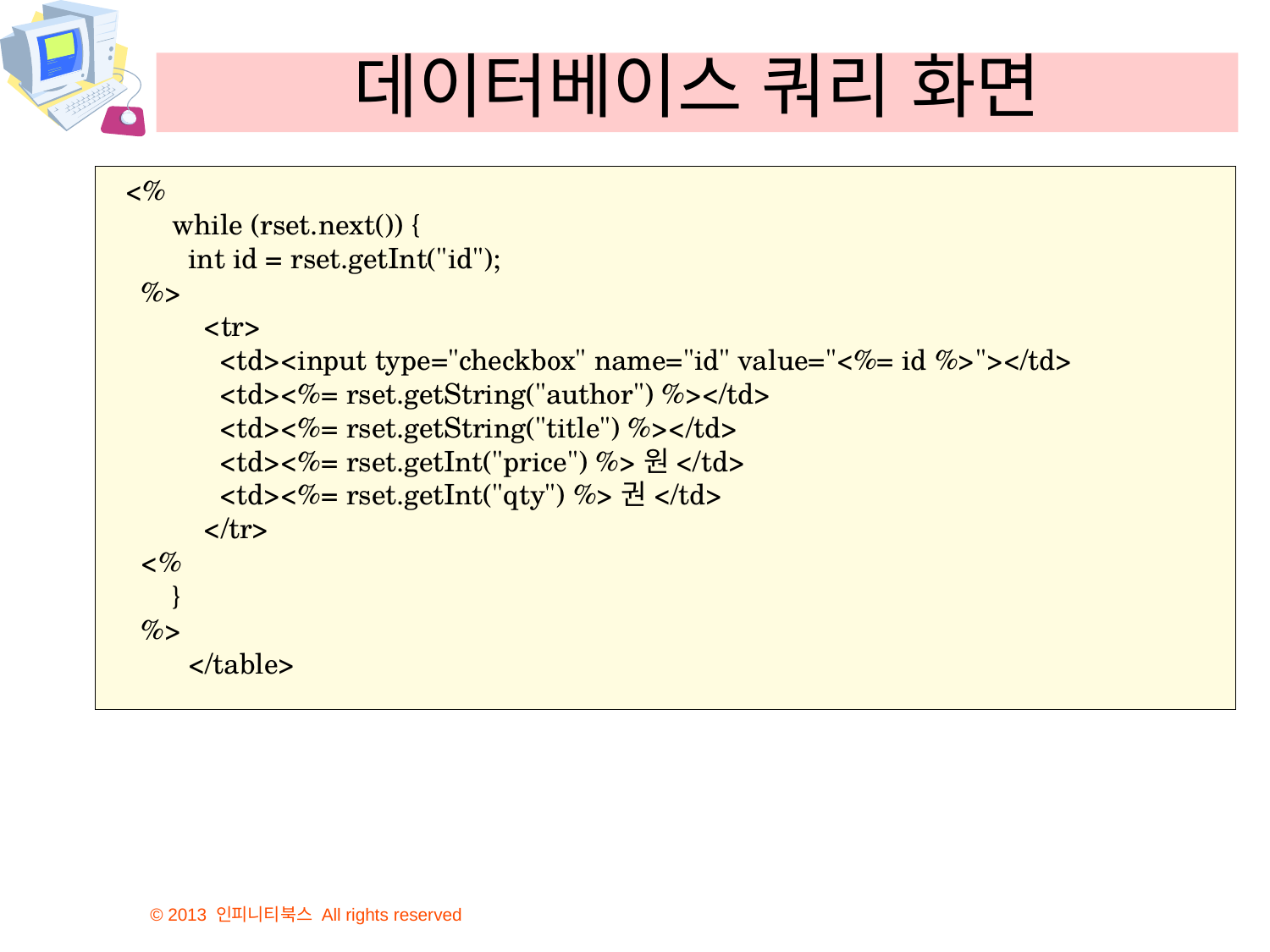

# 데이터베이스 쿼리 화면
<%
      while (rset.next()) {
        int id = rset.getInt("id");
  %>
          <tr>
            <td><input type="checkbox" name="id" value="<%= id %>"></td>
            <td><%= rset.getString("author") %></td>
            <td><%= rset.getString("title") %></td>
            <td><%= rset.getInt("price") %>원</td>
            <td><%= rset.getInt("qty") %>권</td>
          </tr>
  <%
      }
  %>
        </table>